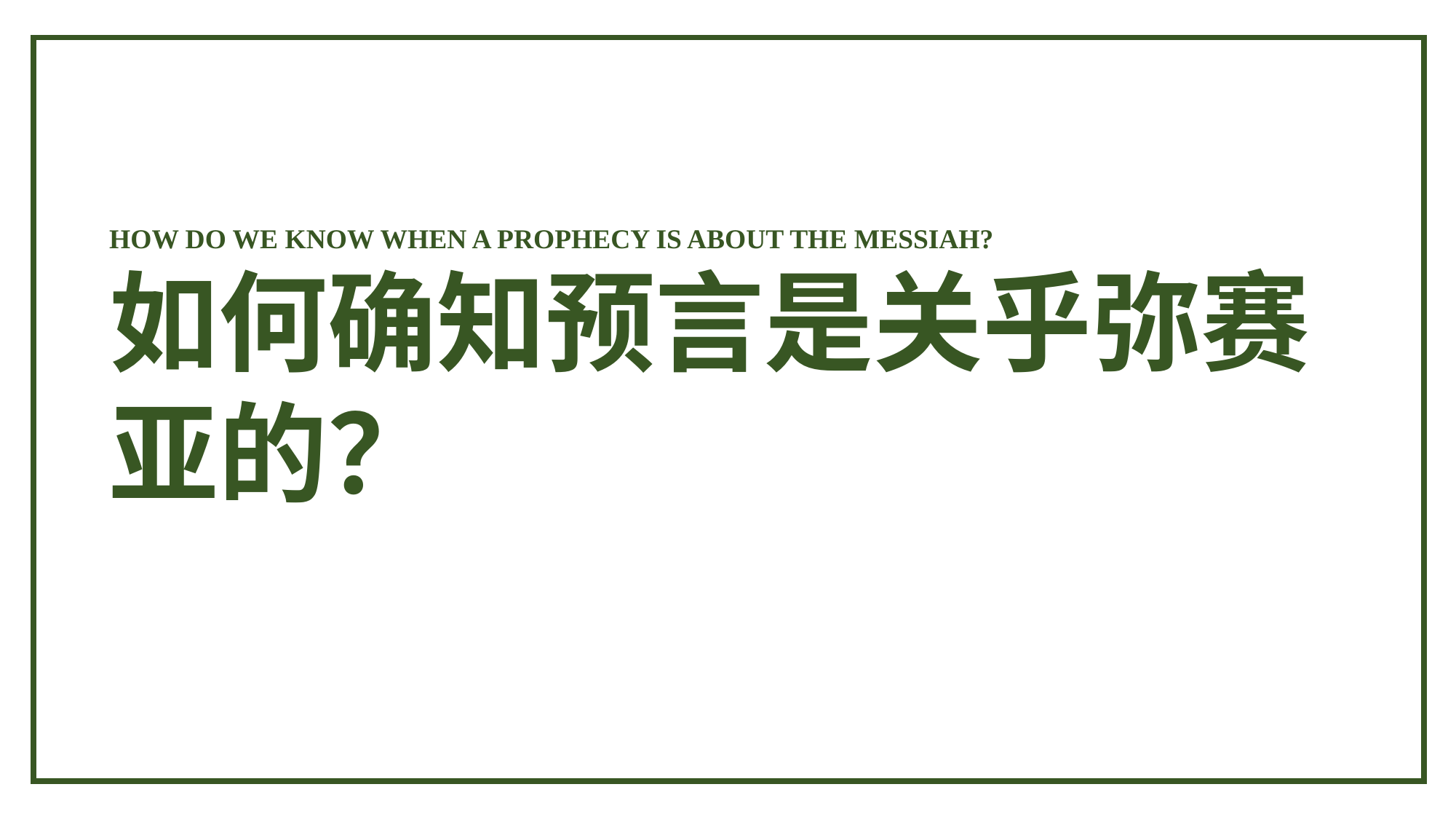

HOW DO WE KNOW WHEN A PROPHECY IS ABOUT THE MESSIAH?
如何确知预言是关乎弥赛亚的？